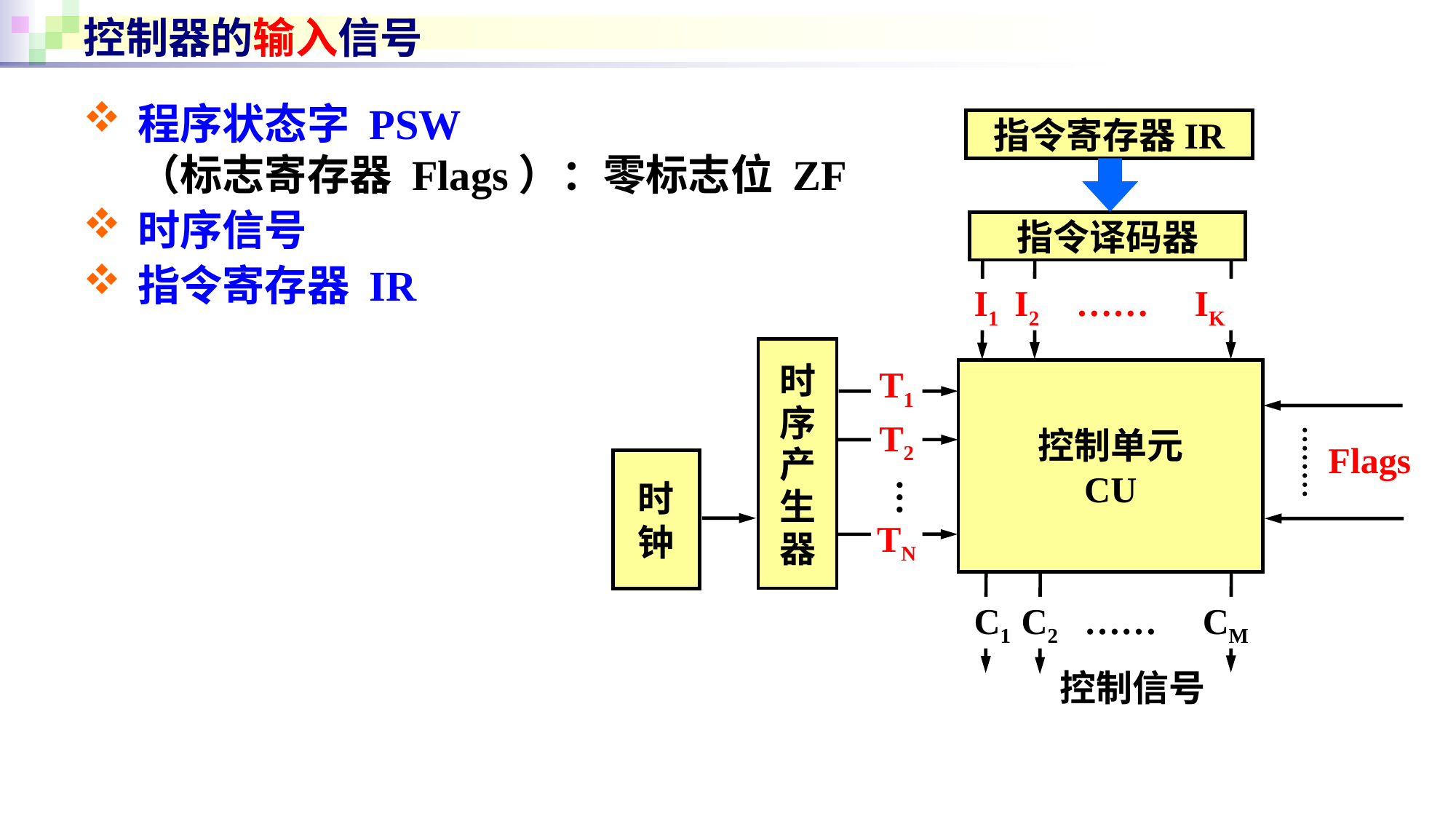

# 控制器的输入信号
程序状态字 PSW
（标志寄存器 Flags）：零标志位 ZF
时序信号
指令寄存器 IR
指令寄存器IR

指令译码器
I1   I2       ……     IK

时序产生器
控制单元
CU
T1
T2

TN

Flags

时
钟
…

C1  C2     ……     CM

控制信号